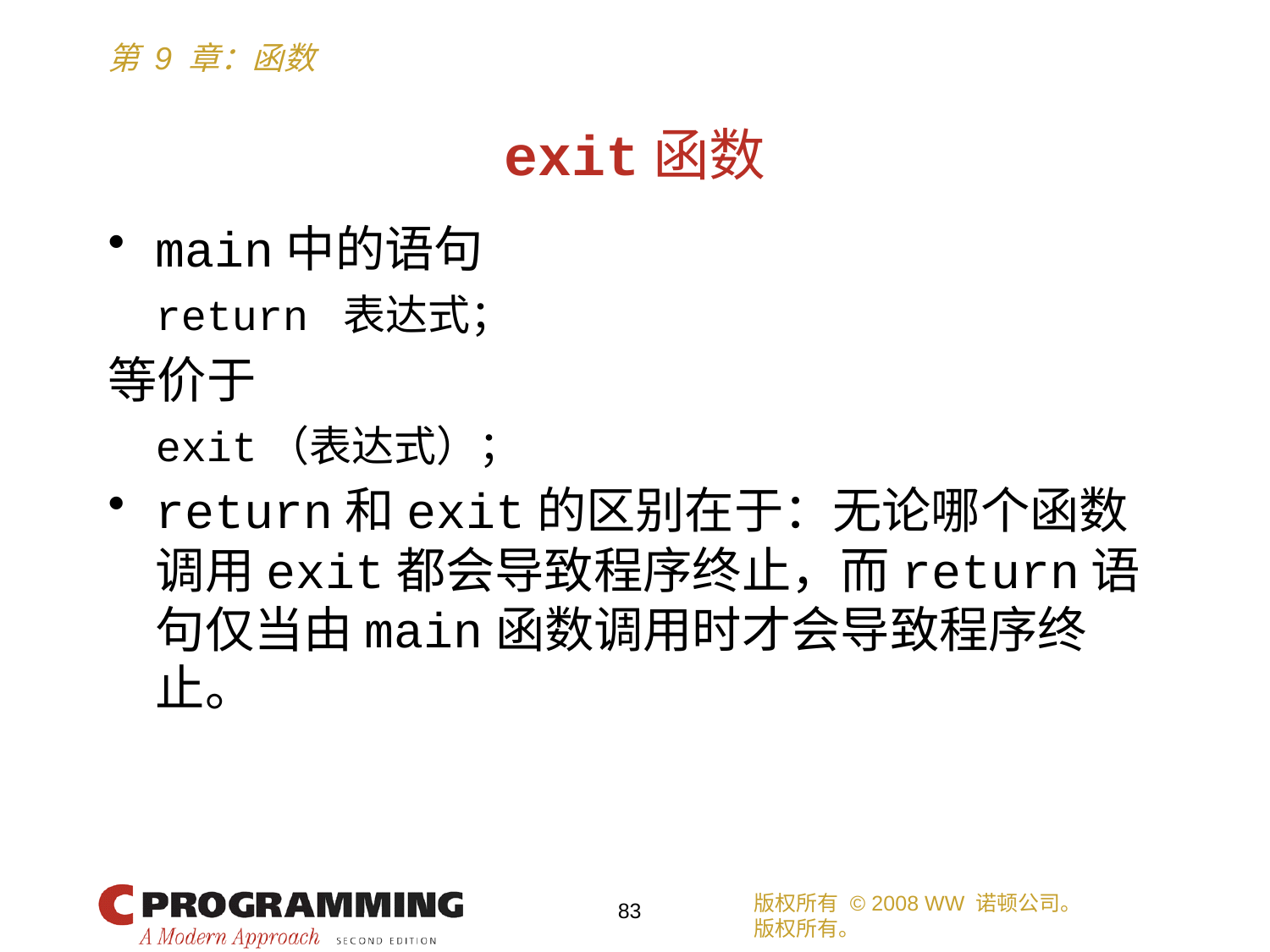

# exit函数
main中的语句
	return 表达式；
等价于
	exit（表达式）；
return和exit的区别在于：无论哪个函数调用exit都会导致程序终止，而return语句仅当由main函数调用时才会导致程序终止。
版权所有 © 2008 WW 诺顿公司。
版权所有。
83